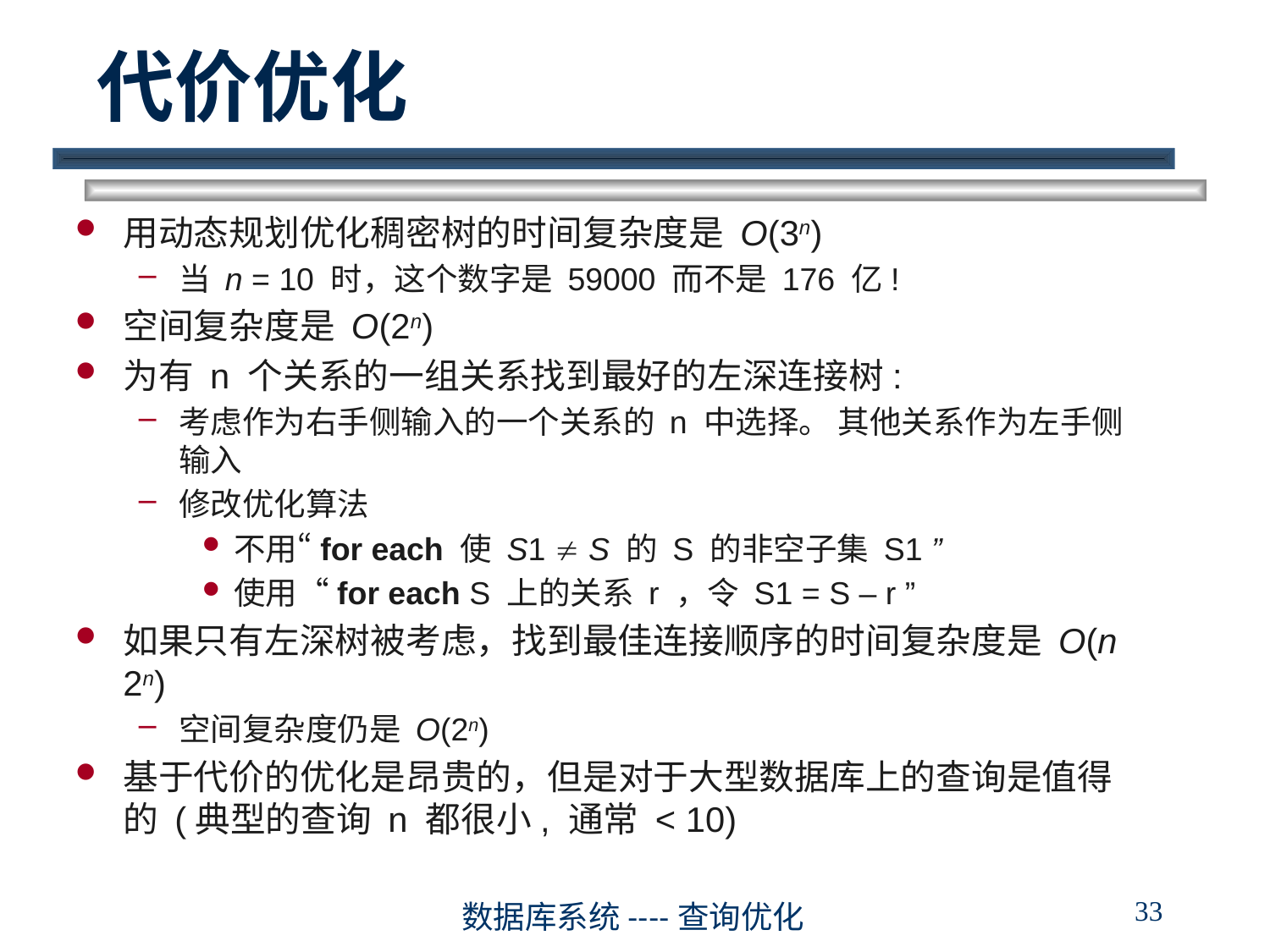

# 代价优化
用动态规划优化稠密树的时间复杂度是 O(3n)
当 n = 10 时，这个数字是 59000 而不是 176 亿!
空间复杂度是 O(2n)
为有 n 个关系的一组关系找到最好的左深连接树:
考虑作为右手侧输入的一个关系的 n 中选择。 其他关系作为左手侧输入
修改优化算法
不用“for each 使 S1 ≠ S 的 S 的非空子集 S1 ”
使用“for each S 上的关系 r ，令 S1 = S – r ”
如果只有左深树被考虑，找到最佳连接顺序的时间复杂度是 O(n 2n)
空间复杂度仍是 O(2n)
基于代价的优化是昂贵的，但是对于大型数据库上的查询是值得的 (典型的查询 n 都很小, 通常 < 10)
33
数据库系统----查询优化